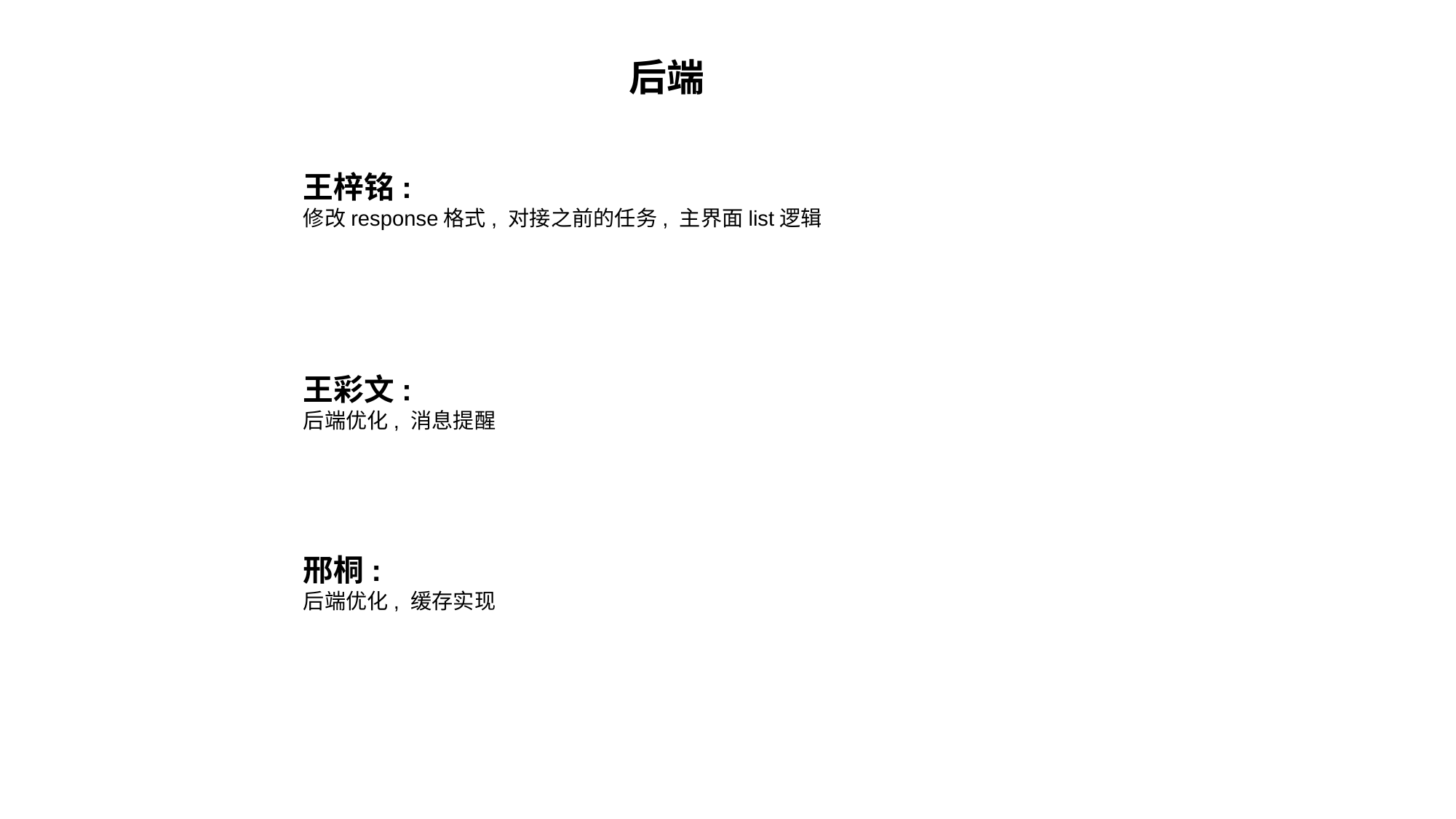

后端
王梓铭:
修改response格式, 对接之前的任务, 主界面list逻辑
王彩文:
后端优化, 消息提醒

邢桐:
后端优化, 缓存实现